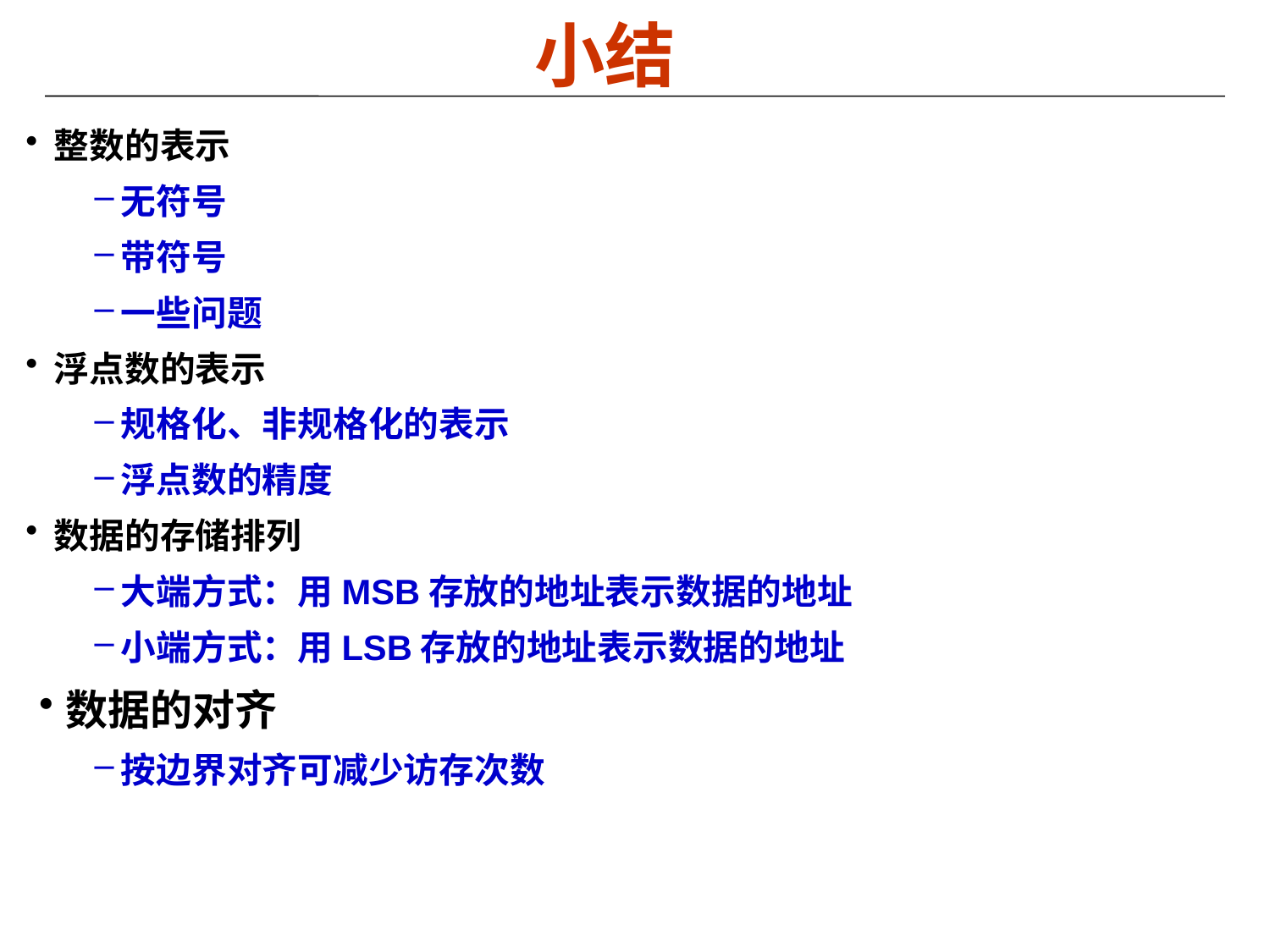

小结
整数的表示
无符号
带符号
一些问题
浮点数的表示
规格化、非规格化的表示
浮点数的精度
数据的存储排列
大端方式：用MSB存放的地址表示数据的地址
小端方式：用LSB存放的地址表示数据的地址
数据的对齐
按边界对齐可减少访存次数